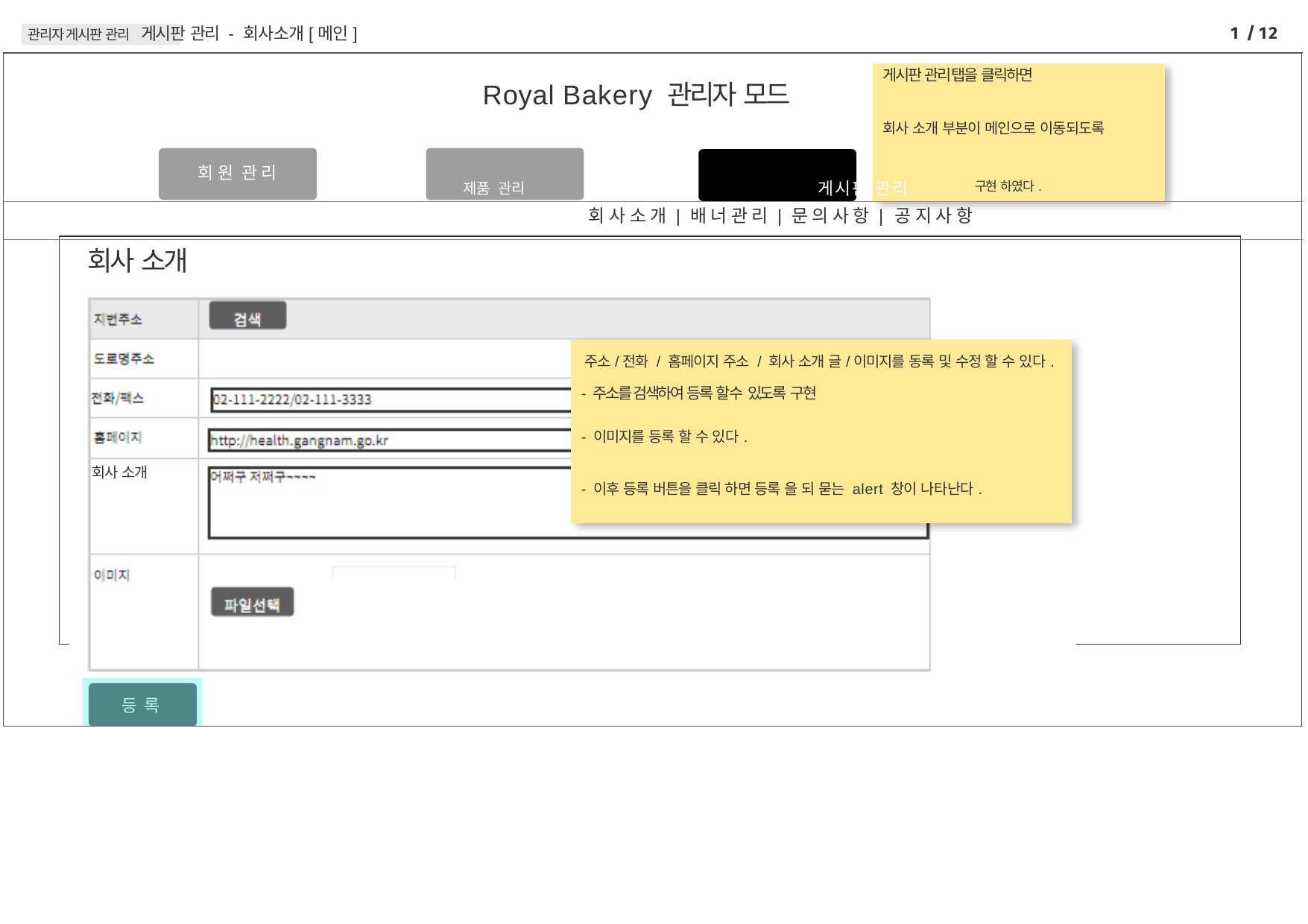

1 / 12
관리자 게시판 관리    게시판 관리 - 회사소개[메인]
| 회 원 | 관 리 | 게시판 관리 탭을 클릭하면 Royal Bakery 관리자 모드 회사 소개 부분이 메인으로 이동되도록 제 품 관 리 게 시 판 관 리 구현 하였다. |
| --- | --- | --- |
|  | 회 사 소 개 | 배 너 관 리 | 문 의 사 항 | 공 지 사 항 |  |
| 회사 소개 |  |  |
|  | 주소/전화 / 홈페이지 주소 / 회사 소개 글/이미지를 동록 및 수정 할 수 있다. |  |
|  | - 주소를 검색하여 등록 할 수 있도록 구현 |  |
|  | - 이미지를 등록 할 수 있다. |  |
| 회사 소개 |  |  |
|  | - 이후 등록 버튼을 클릭 하면 등록 을 되 묻는 alert 창이 나타난다. |  |

예 약  관 리

등 록